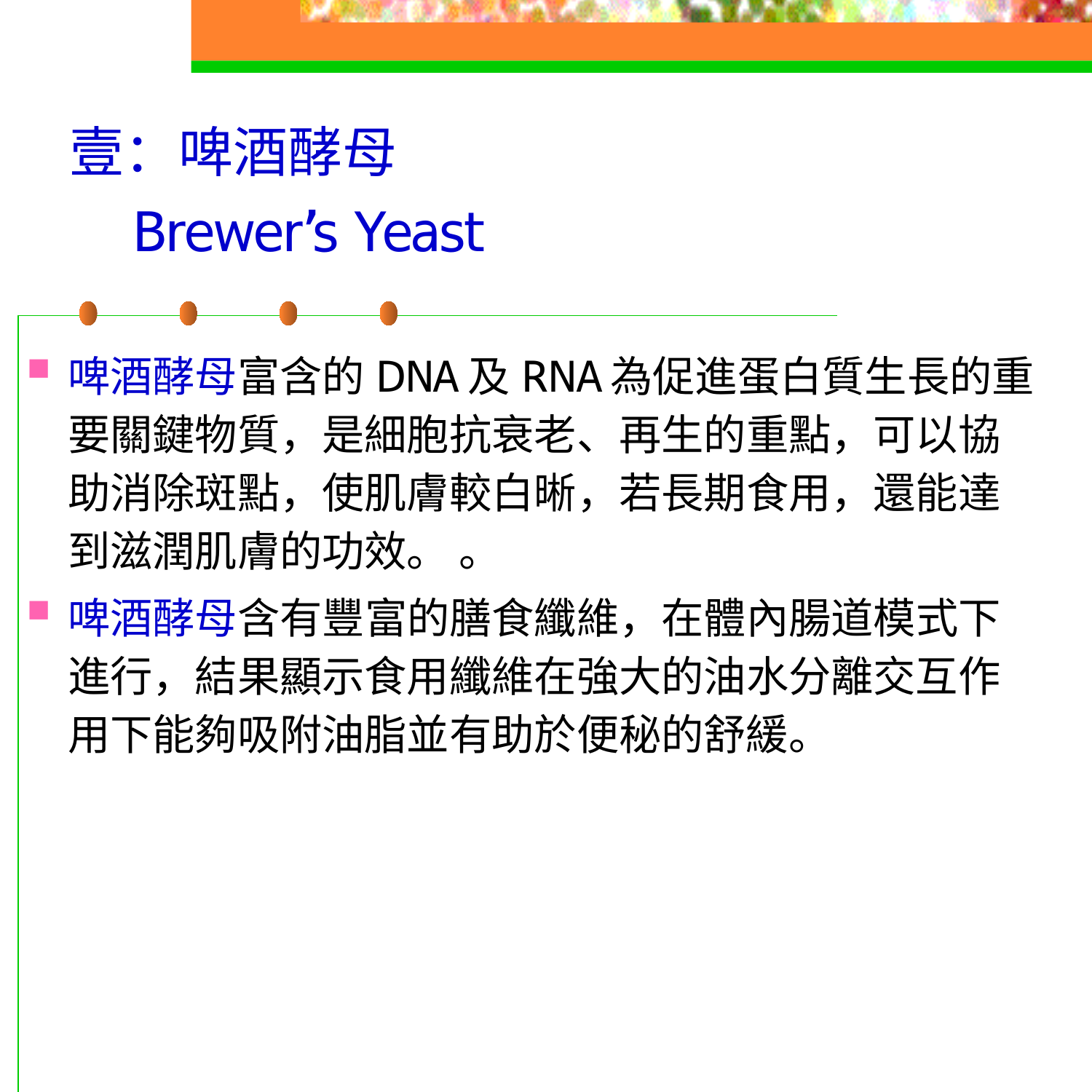

壹：啤酒酵母
    Brewer’s Yeast
啤酒酵母富含的DNA及RNA為促進蛋白質生長的重要關鍵物質，是細胞抗衰老、再生的重點，可以協助消除斑點，使肌膚較白晰，若長期食用，還能達到滋潤肌膚的功效。 。
啤酒酵母含有豐富的膳食纖維，在體內腸道模式下進行，結果顯示食用纖維在強大的油水分離交互作用下能夠吸附油脂並有助於便秘的舒緩。
16